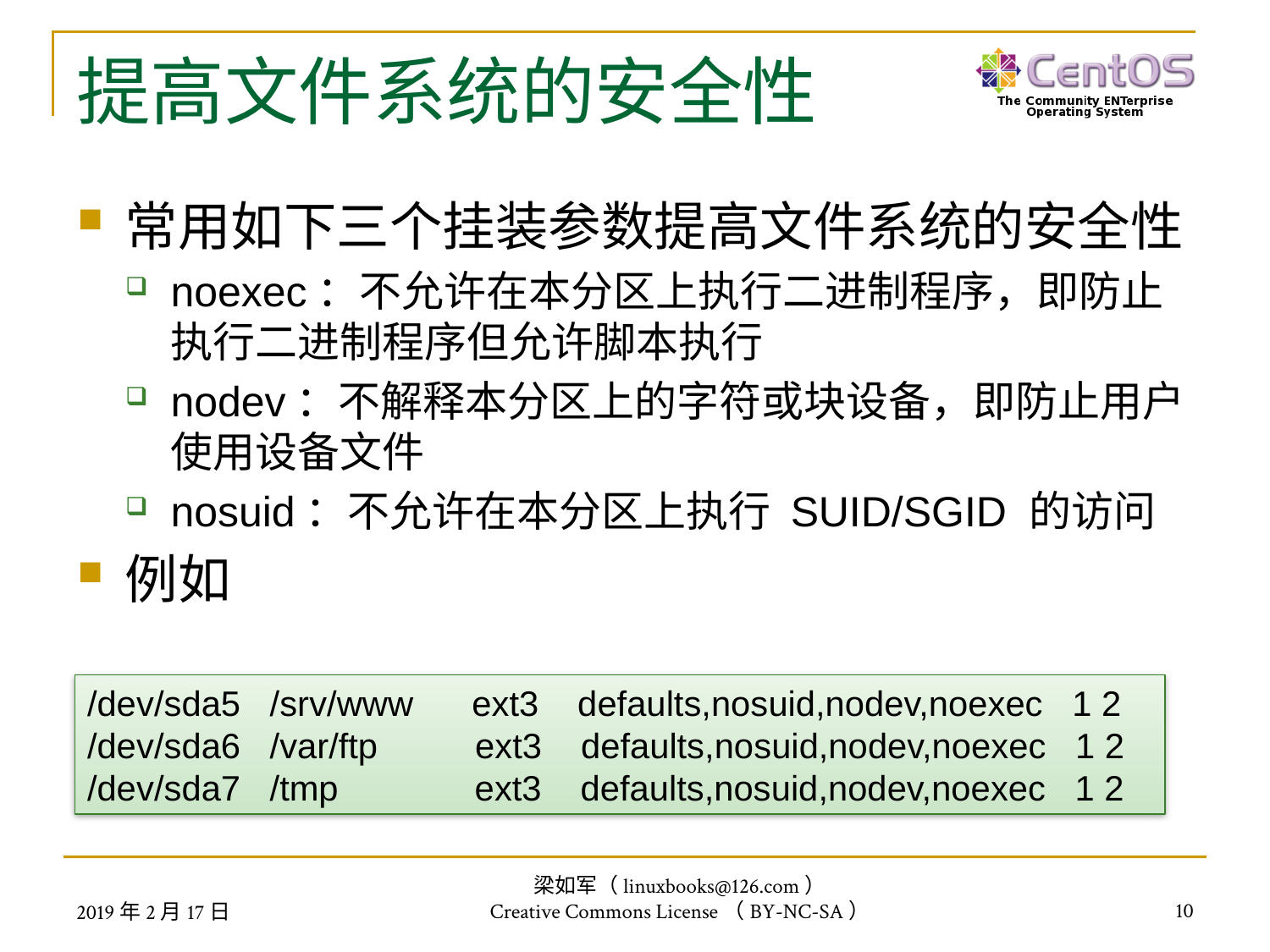

# 提高文件系统的安全性
常用如下三个挂装参数提高文件系统的安全性
noexec：不允许在本分区上执行二进制程序，即防止执行二进制程序但允许脚本执行
nodev：不解释本分区上的字符或块设备，即防止用户使用设备文件
nosuid：不允许在本分区上执行 SUID/SGID 的访问
例如
/dev/sda5   /srv/www      ext3    defaults,nosuid,nodev,noexec   1 2
/dev/sda6   /var/ftp          ext3    defaults,nosuid,nodev,noexec   1 2
/dev/sda7   /tmp              ext3    defaults,nosuid,nodev,noexec   1 2
梁如军（linuxbooks@126.com）
Creative Commons License（BY-NC-SA）
2019年2月17日
10